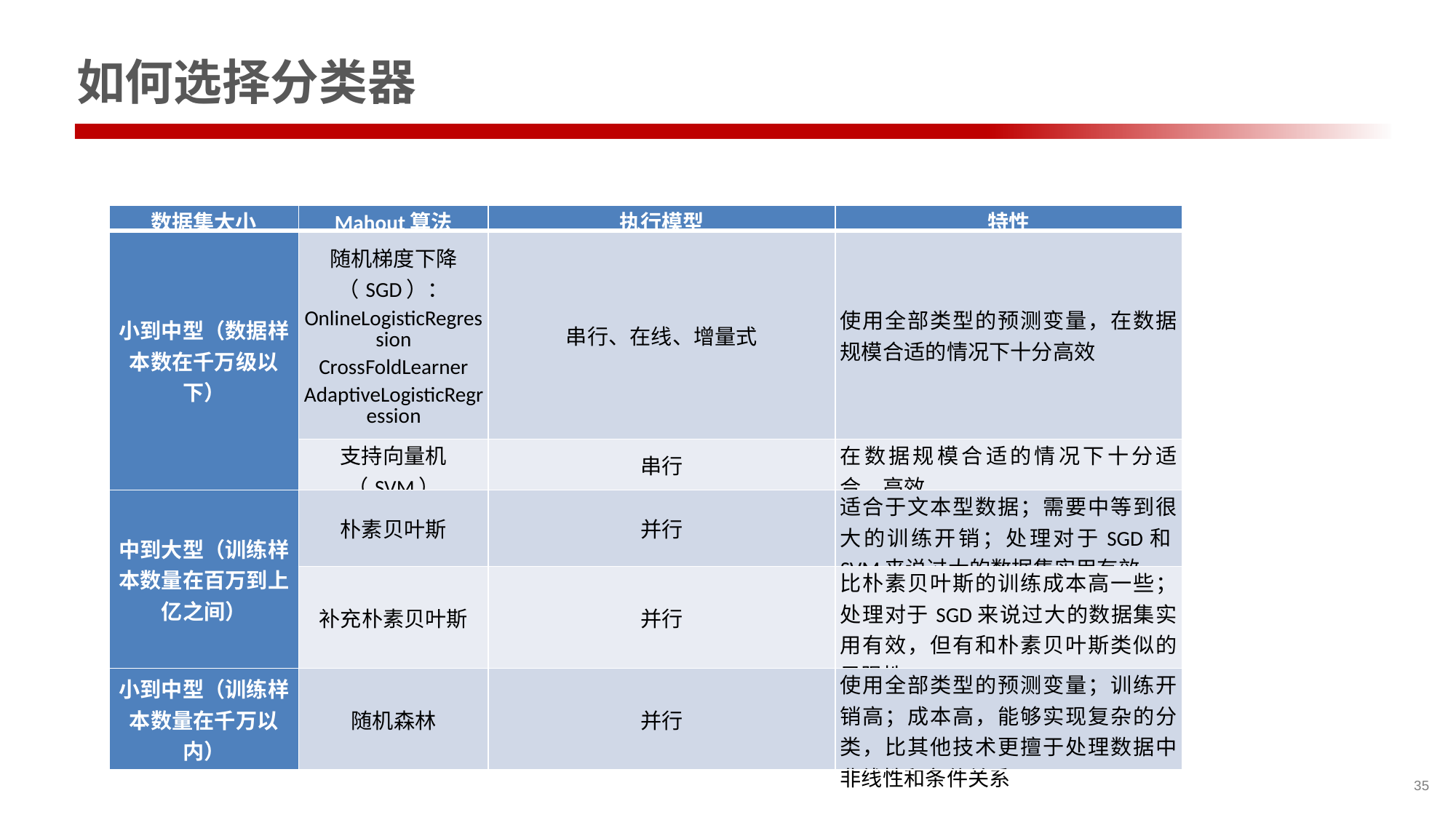

# 如何选择分类器

| 数据集大小 | Mahout算法 | 执行模型 | 特性 |
| --- | --- | --- | --- |
| 小到中型（数据样本数在千万级以下） | 随机梯度下降（SGD）： OnlineLogisticRegression CrossFoldLearner AdaptiveLogisticRegression | 串行、在线、增量式 | 使用全部类型的预测变量，在数据规模合适的情况下十分高效 |
|  | 支持向量机（SVM） | 串行 | 在数据规模合适的情况下十分适合、高效 |
| 中到大型（训练样本数量在百万到上亿之间） | 朴素贝叶斯 | 并行 | 适合于文本型数据；需要中等到很大的训练开销；处理对于SGD和SVM来说过大的数据集实用有效 |
|  | 补充朴素贝叶斯 | 并行 | 比朴素贝叶斯的训练成本高一些；处理对于SGD来说过大的数据集实用有效，但有和朴素贝叶斯类似的局限性 |
| 小到中型（训练样本数量在千万以内） | 随机森林 | 并行 | 使用全部类型的预测变量；训练开销高；成本高，能够实现复杂的分类，比其他技术更擅于处理数据中非线性和条件关系 |
35